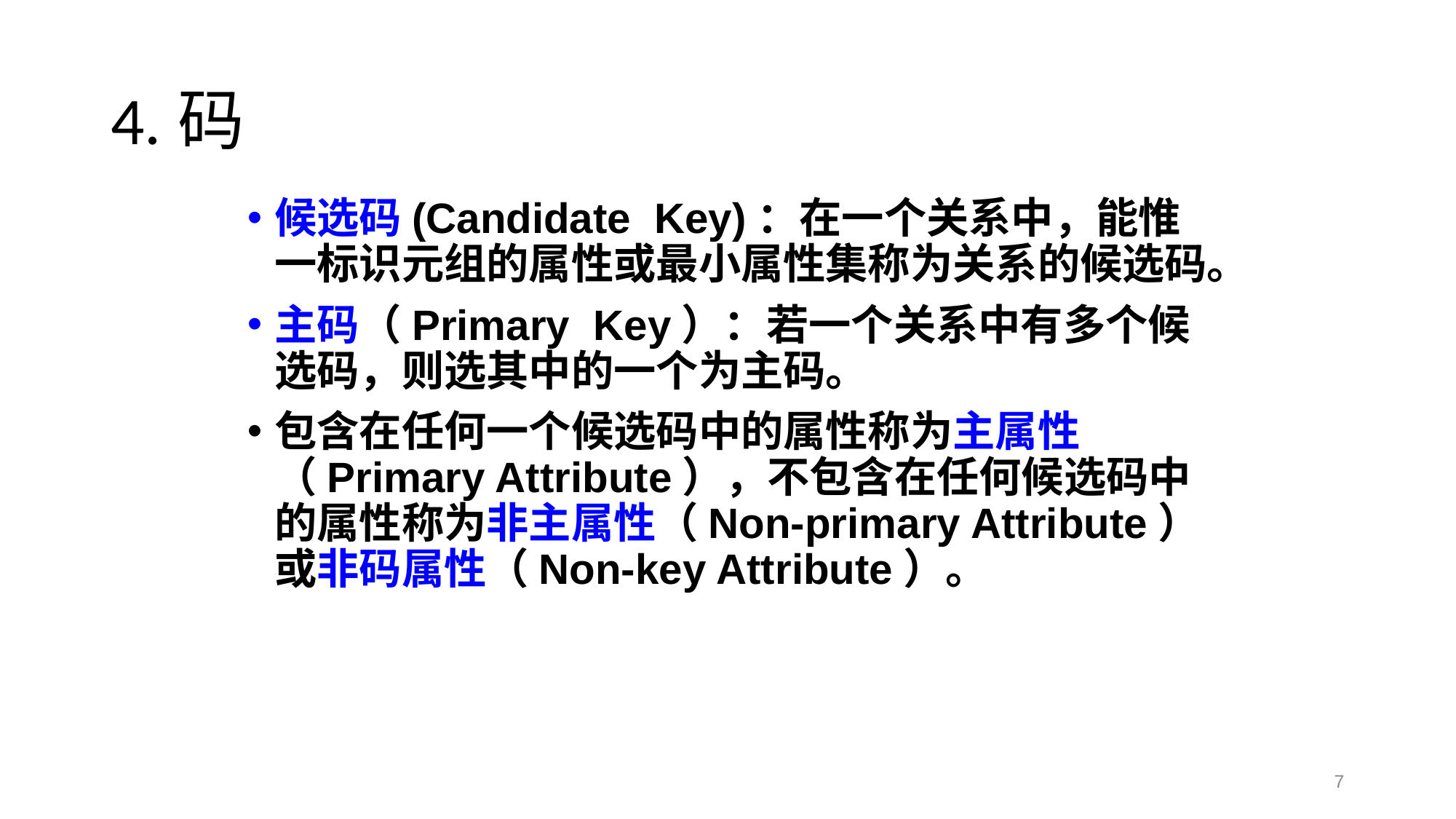

# 4.码
候选码(Candidate  Key)：在一个关系中，能惟一标识元组的属性或最小属性集称为关系的候选码。
主码（Primary  Key）：若一个关系中有多个候选码，则选其中的一个为主码。
包含在任何一个候选码中的属性称为主属性（Primary Attribute），不包含在任何候选码中的属性称为非主属性（Non-primary Attribute）或非码属性（Non-key Attribute）。
7